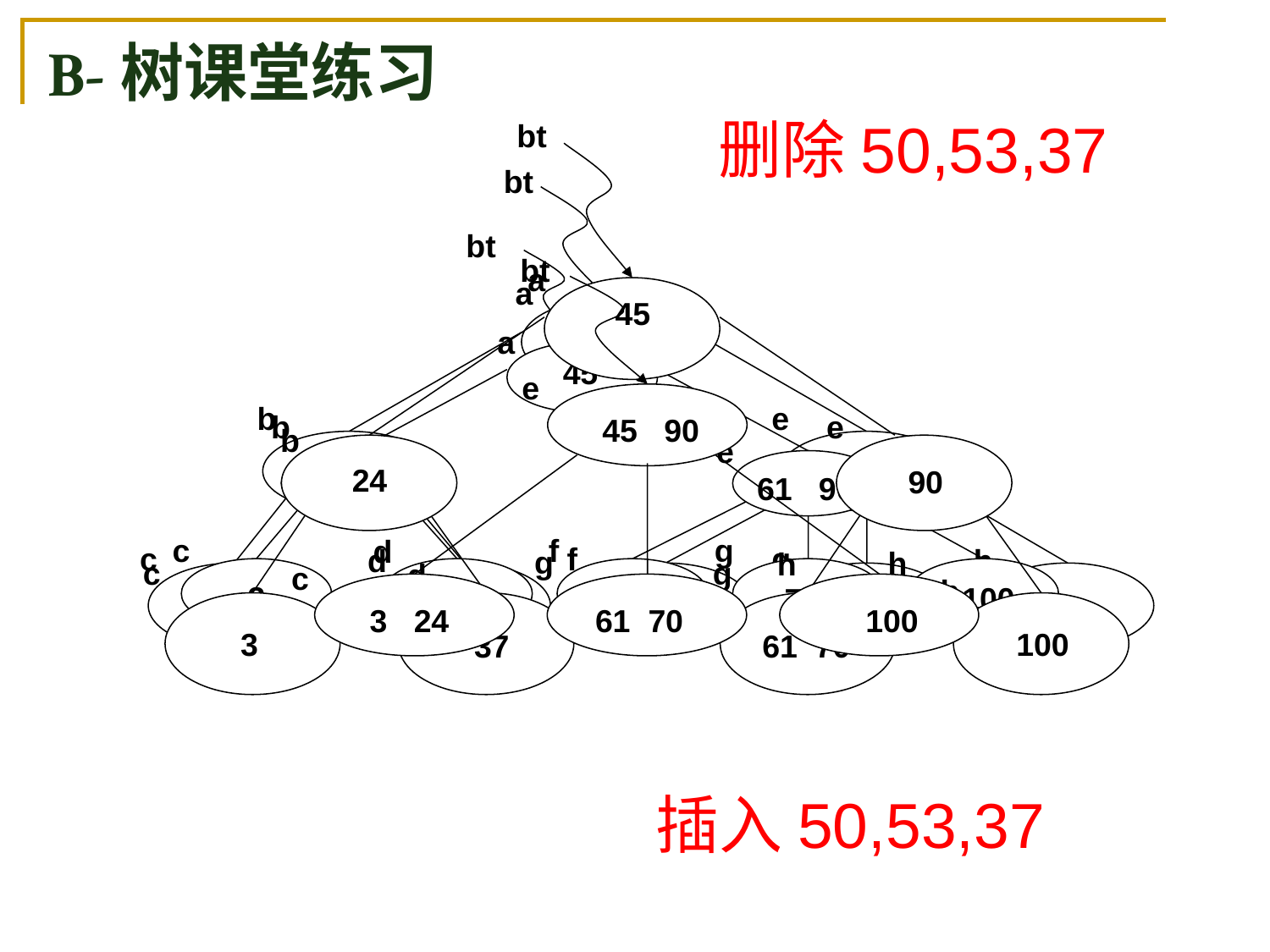

# B-树课堂练习
bt

a
45
b
e
24
90
c
g
d
h
3
100
37
61  70
删除50,53,37
bt

a
45
b
e
24
53   90
c
f
g
d
h
3
50
61   70
37
100
bt

a
45
b
e
24
61   90
c
f
g
d
h
3
53
100
37
70
bt

e
45   90
g
h
c
3   24
61  70
100
插入50,53,37